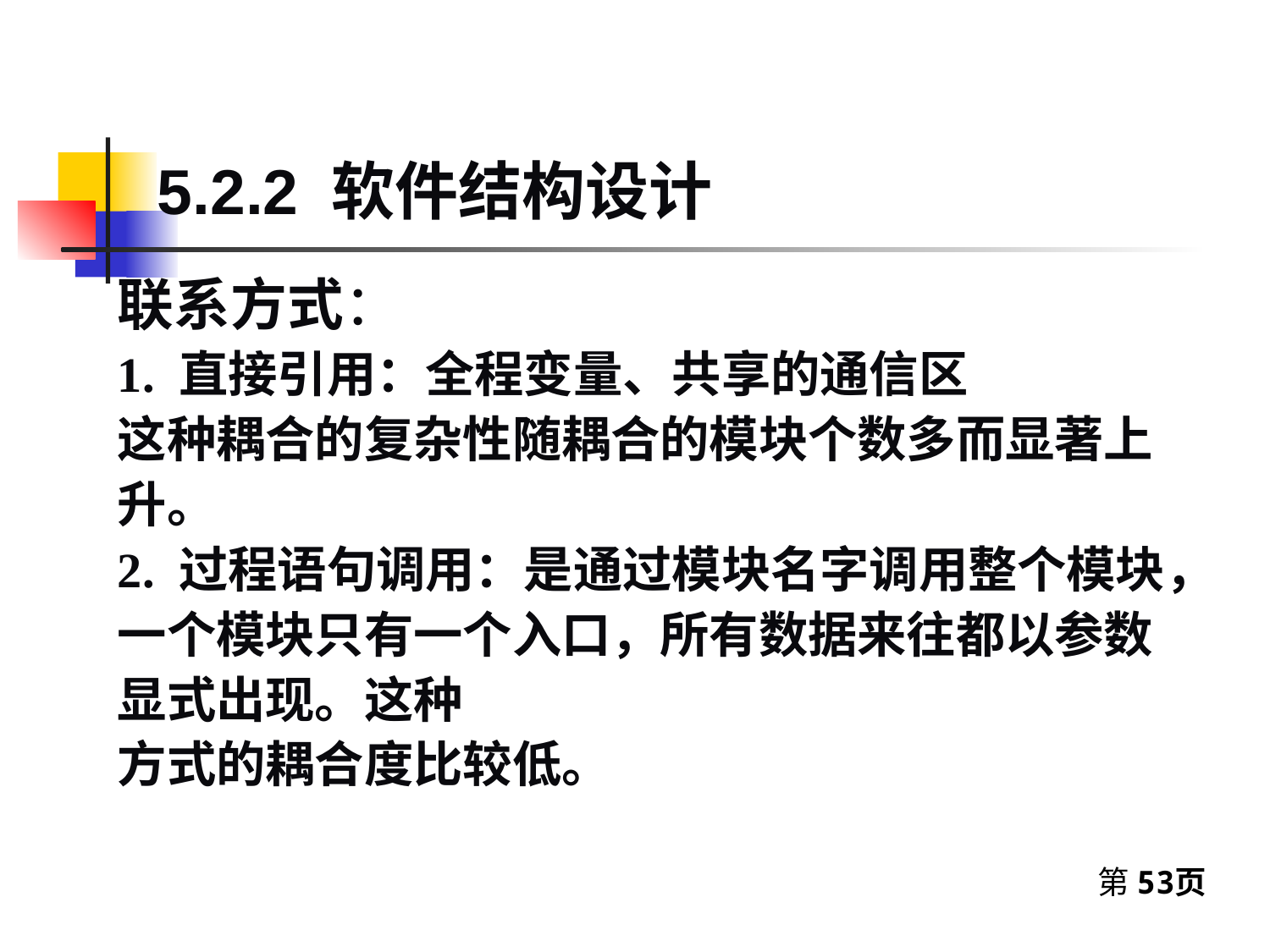

5.2.2 软件结构设计
联系方式：
1. 直接引用：全程变量、共享的通信区
这种耦合的复杂性随耦合的模块个数多而显著上升。
2. 过程语句调用：是通过模块名字调用整个模块，一个模块只有一个入口，所有数据来往都以参数显式出现。这种
方式的耦合度比较低。